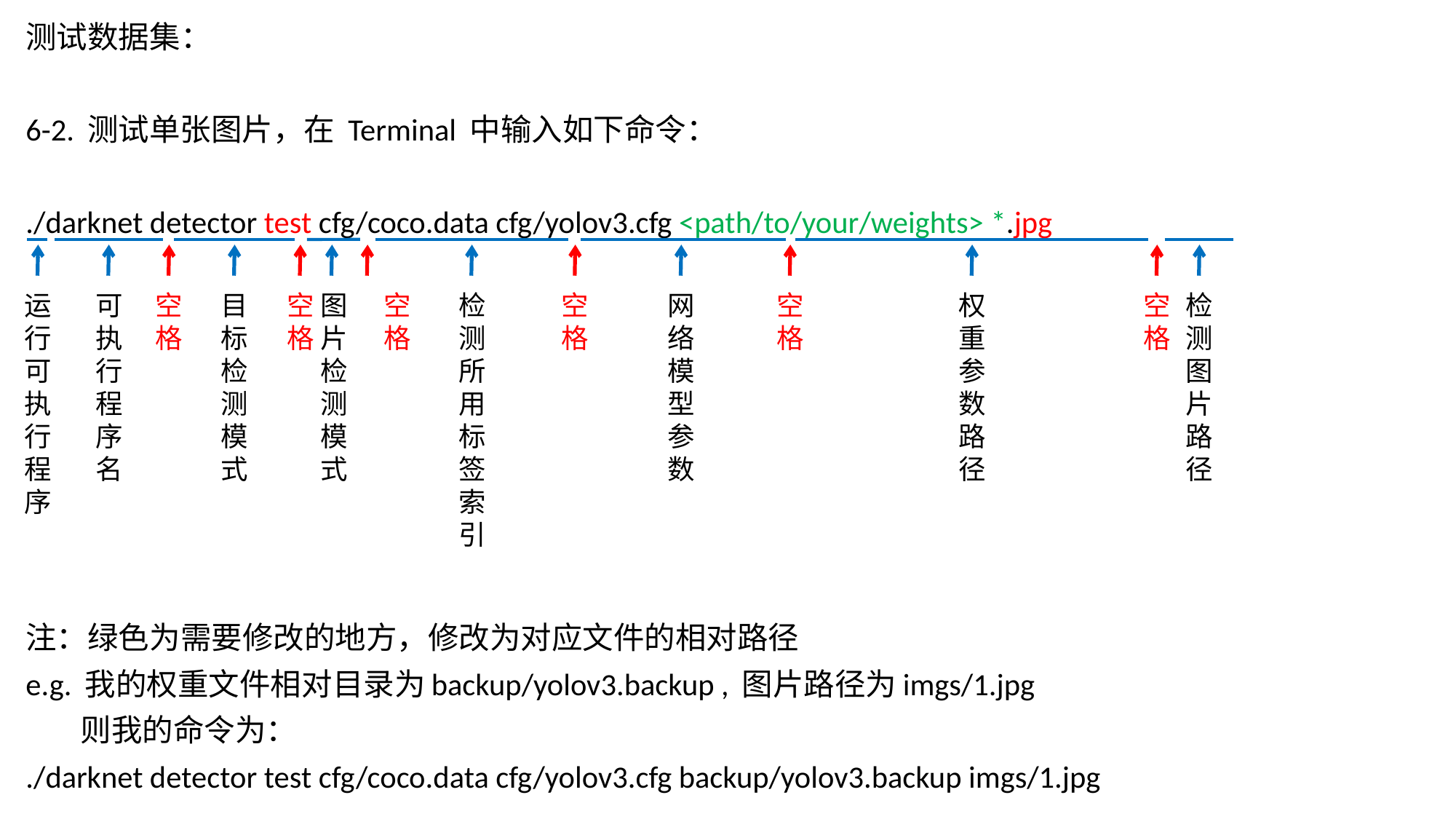

测试数据集：

6-2. 测试单张图片，在 Terminal 中输入如下命令：

./darknet detector test cfg/coco.data cfg/yolov3.cfg <path/to/your/weights> *.jpg

注：绿色为需要修改的地方，修改为对应文件的相对路径
e.g. 我的权重文件相对目录为backup/yolov3.backup , 图片路径为imgs/1.jpg
       则我的命令为：
./darknet detector test cfg/coco.data cfg/yolov3.cfg backup/yolov3.backup imgs/1.jpg

运行可执行程序
可执行程序名
空格
目标检测模式
空格
图片检测模式
空格
检测所用标签索引
空格
网络模型参数
空格
权重参数路径
空格
检测图片路径